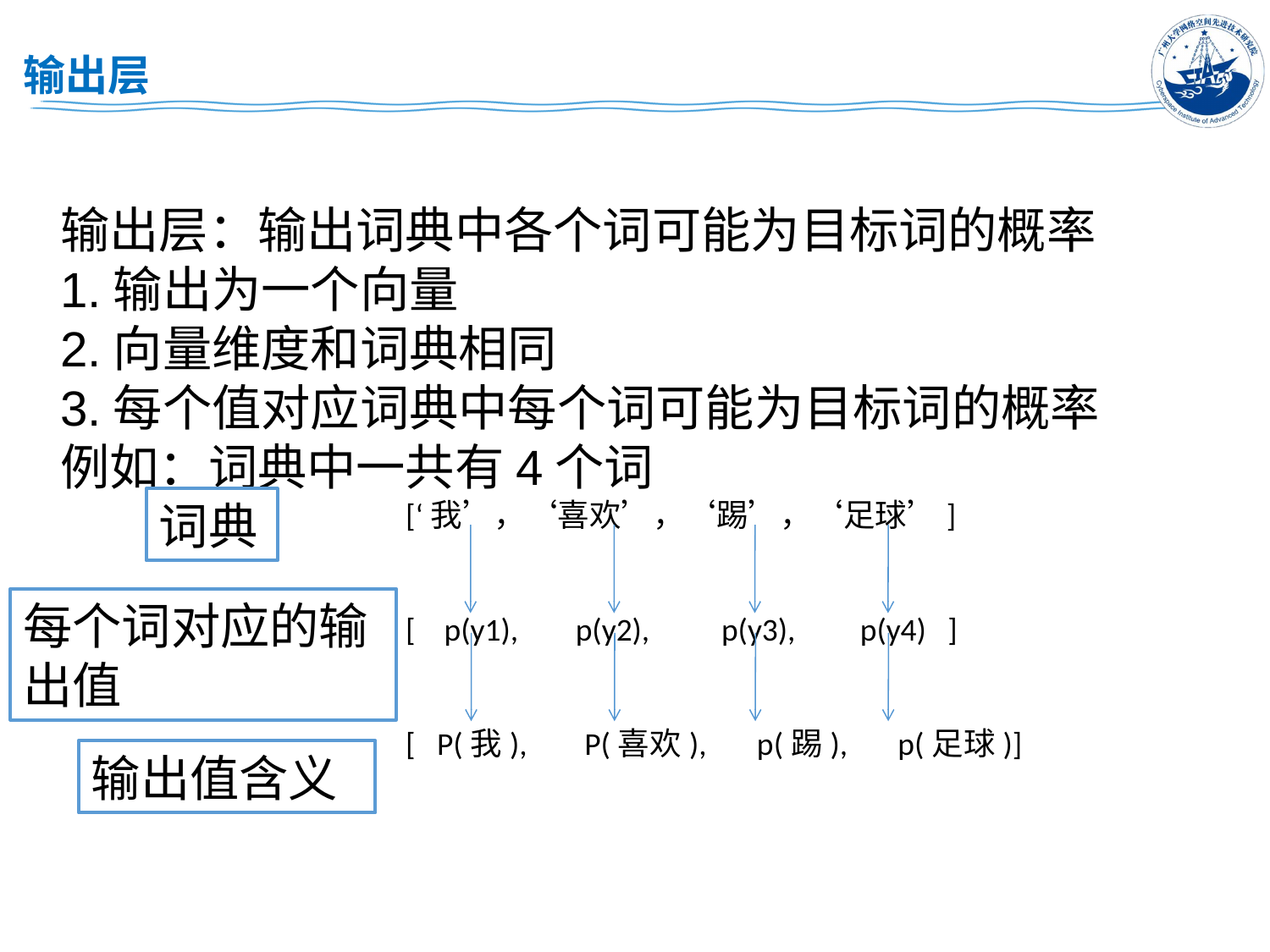

# 输出层

输出层：输出词典中各个词可能为目标词的概率
1.输出为一个向量
2.向量维度和词典相同
3.每个值对应词典中每个词可能为目标词的概率
例如：词典中一共有4个词
                                                [‘我’，‘喜欢’，‘踢’，‘足球’]

                                                [    p(y1),        p(y2),          p(y3),         p(y4)   ]

                                                [   P(我),        P(喜欢),       p(踢),       p(足球)]

词典
每个词对应的输出值
输出值含义